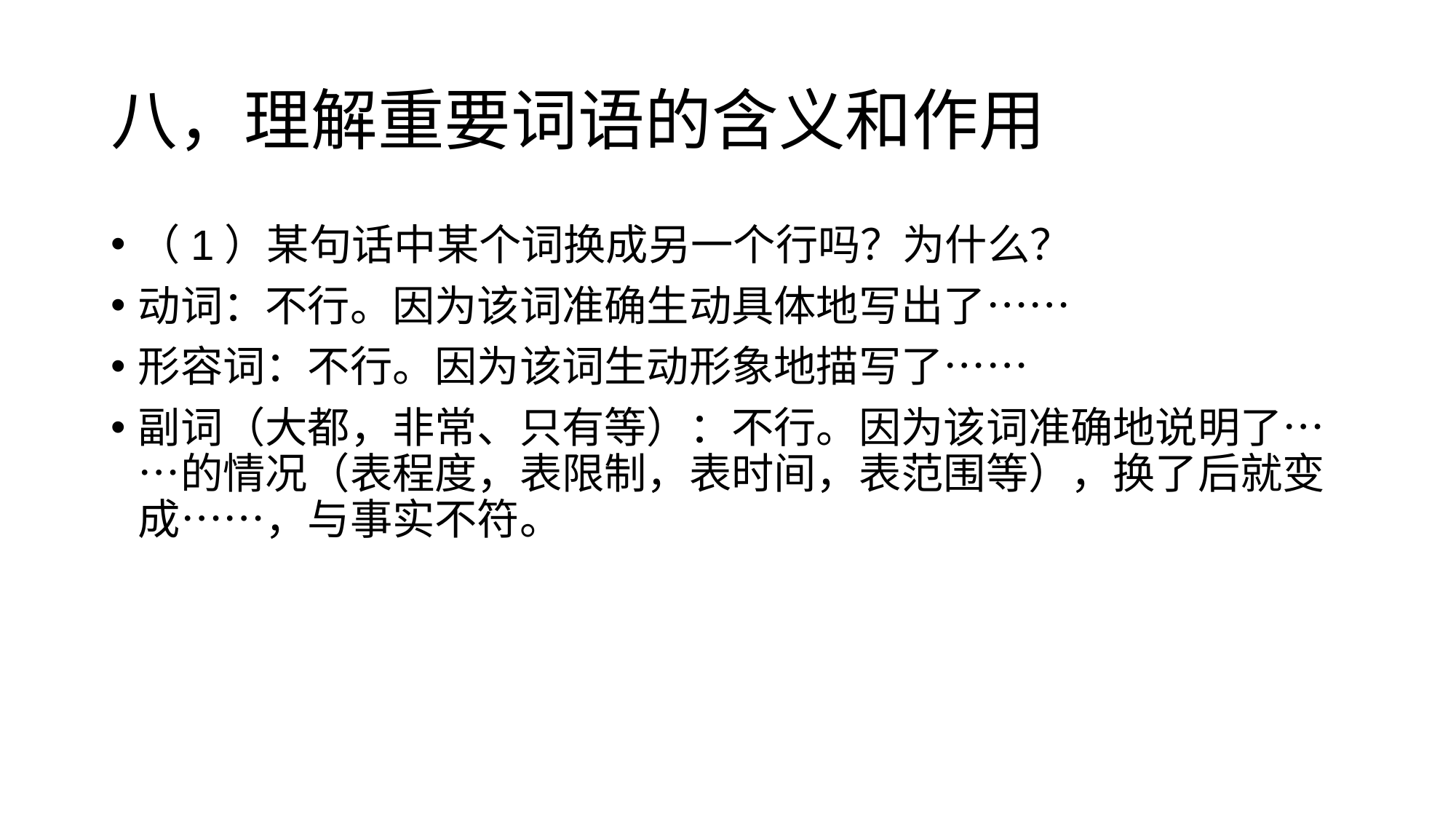

# 八，理解重要词语的含义和作用
（1）某句话中某个词换成另一个行吗？为什么？
动词：不行。因为该词准确生动具体地写出了……
形容词：不行。因为该词生动形象地描写了……
副词（大都，非常、只有等）：不行。因为该词准确地说明了……的情况（表程度，表限制，表时间，表范围等），换了后就变成……，与事实不符。